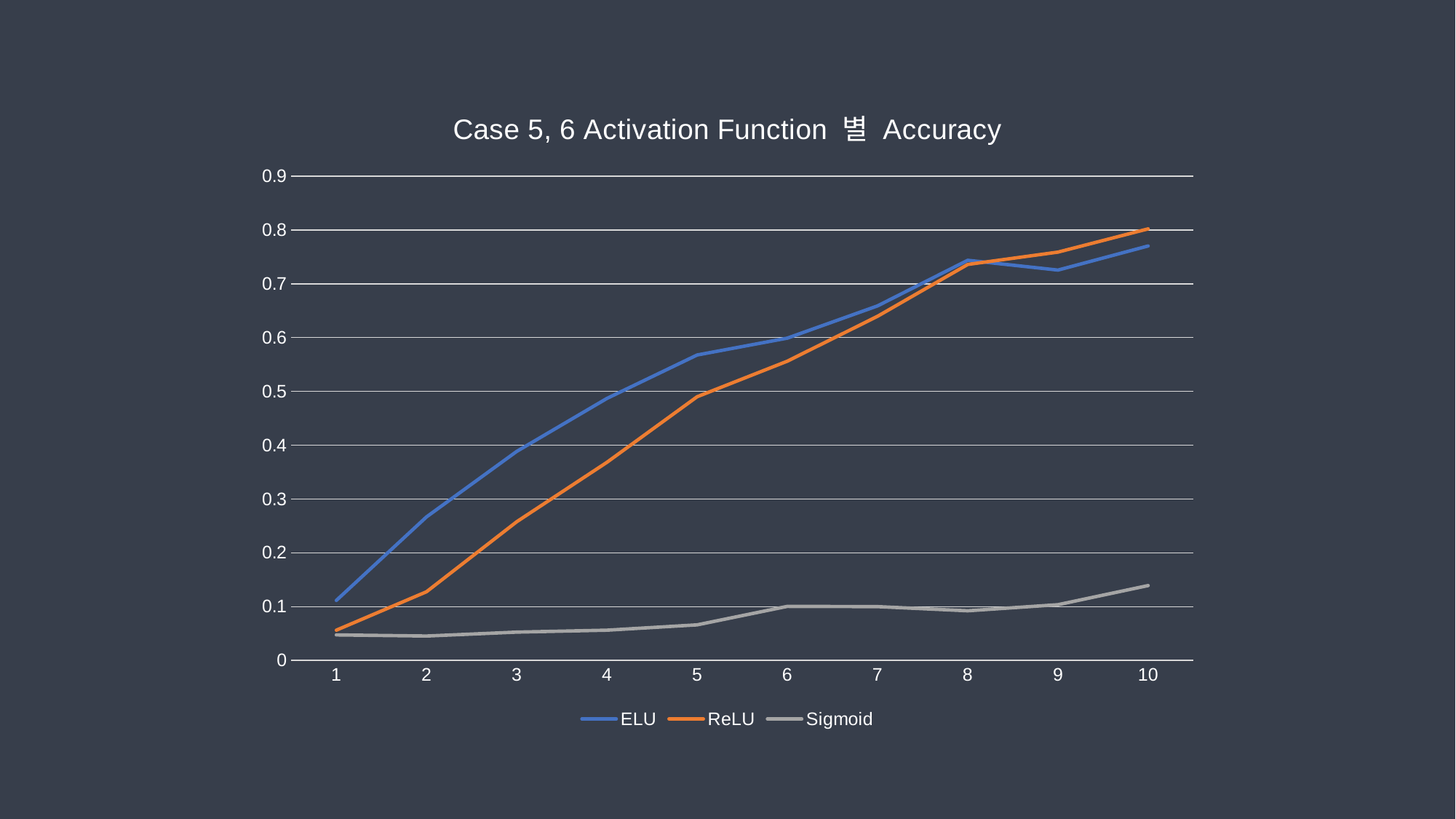

### Chart: Case 5, 6 Activation Function 별 Accuracy

| Category | ELU | ReLU | Sigmoid |
|---|---|---|---|
| 1 | 0.1115 | 0.0562 | 0.0474 |
| 2 | 0.2667 | 0.1276 | 0.0453 |
| 3 | 0.3885 | 0.2578 | 0.0526 |
| 4 | 0.487 | 0.3682 | 0.0562 |
| 5 | 0.5677 | 0.4901 | 0.0661 |
| 6 | 0.599 | 0.5562 | 0.1005 |
| 7 | 0.6589 | 0.6396 | 0.1 |
| 8 | 0.7437 | 0.7359 | 0.0922 |
| 9 | 0.7255 | 0.7589 | 0.1036 |
| 10 | 0.7703 | 0.8021 | 0.1391 |